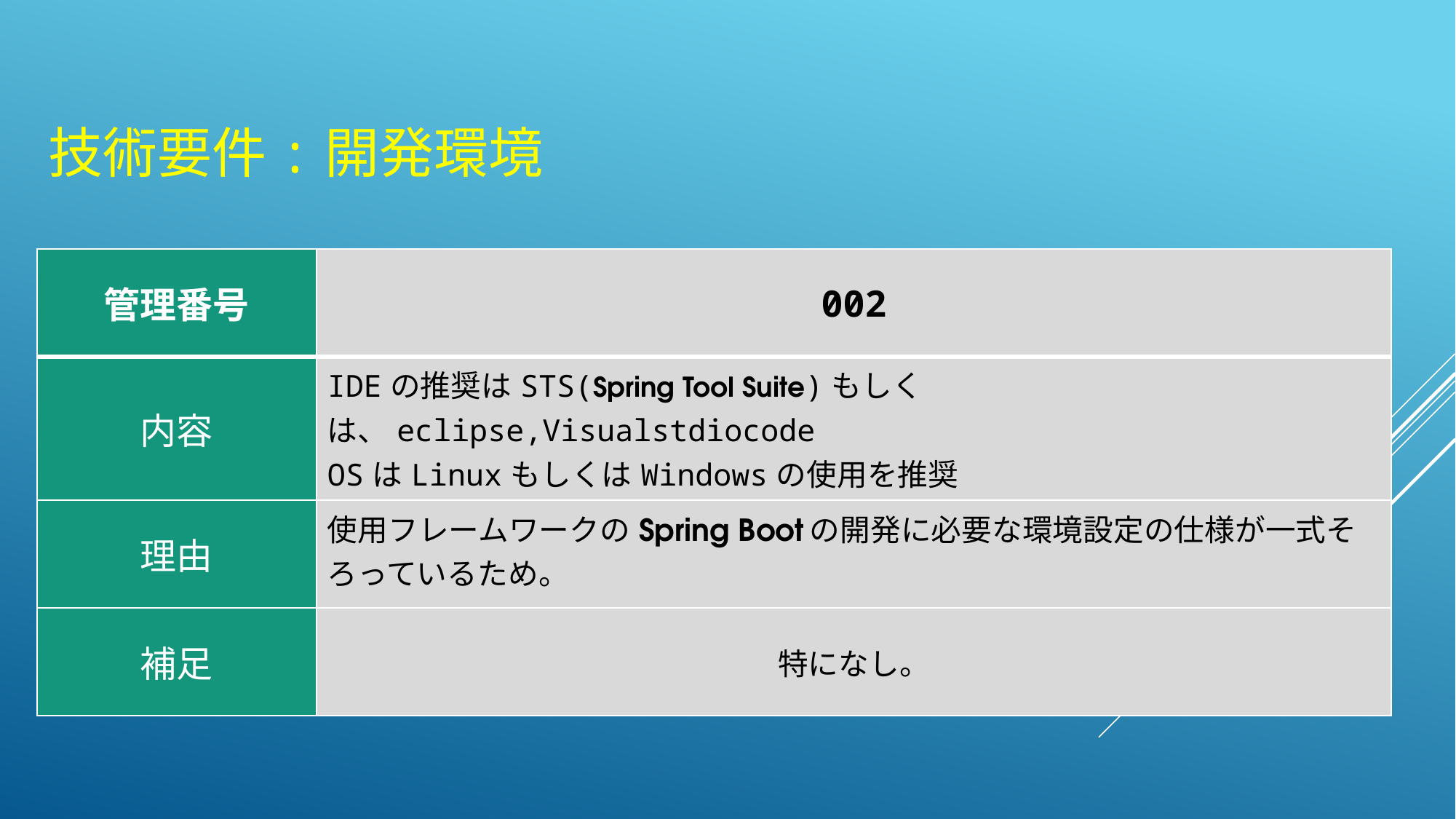

# 技術要件:開発環境
| 管理番号 | 002 |
| --- | --- |
| 内容 | IDEの推奨はSTS(Spring Tool Suite)もしくは、eclipse,Visualstdiocode OSはLinuxもしくはWindowsの使用を推奨 |
| 理由 | 使用フレームワークのSpring Bootの開発に必要な環境設定の仕様が一式そろっているため。 |
| 補足 | 特になし。 |